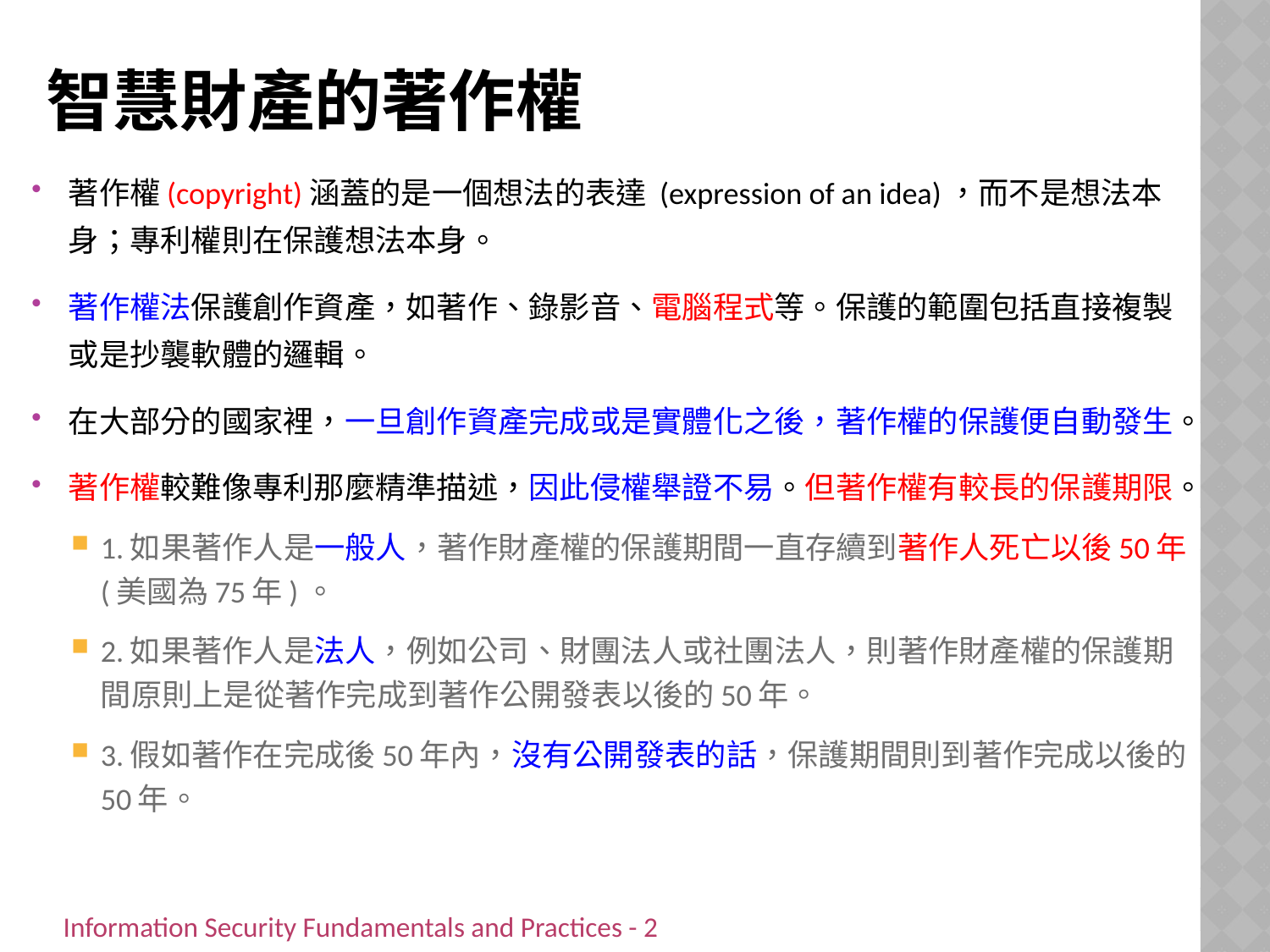

# 智慧財產的著作權
著作權(copyright)涵蓋的是一個想法的表達 (expression of an idea)，而不是想法本身；專利權則在保護想法本身。
著作權法保護創作資產，如著作、錄影音、電腦程式等。保護的範圍包括直接複製或是抄襲軟體的邏輯。
在大部分的國家裡，一旦創作資產完成或是實體化之後，著作權的保護便自動發生。
著作權較難像專利那麼精準描述，因此侵權舉證不易。但著作權有較長的保護期限。
1.如果著作人是一般人，著作財產權的保護期間一直存續到著作人死亡以後50年(美國為75年)。
2.如果著作人是法人，例如公司、財團法人或社團法人，則著作財產權的保護期間原則上是從著作完成到著作公開發表以後的50年。
3.假如著作在完成後50年內，沒有公開發表的話，保護期間則到著作完成以後的50年。